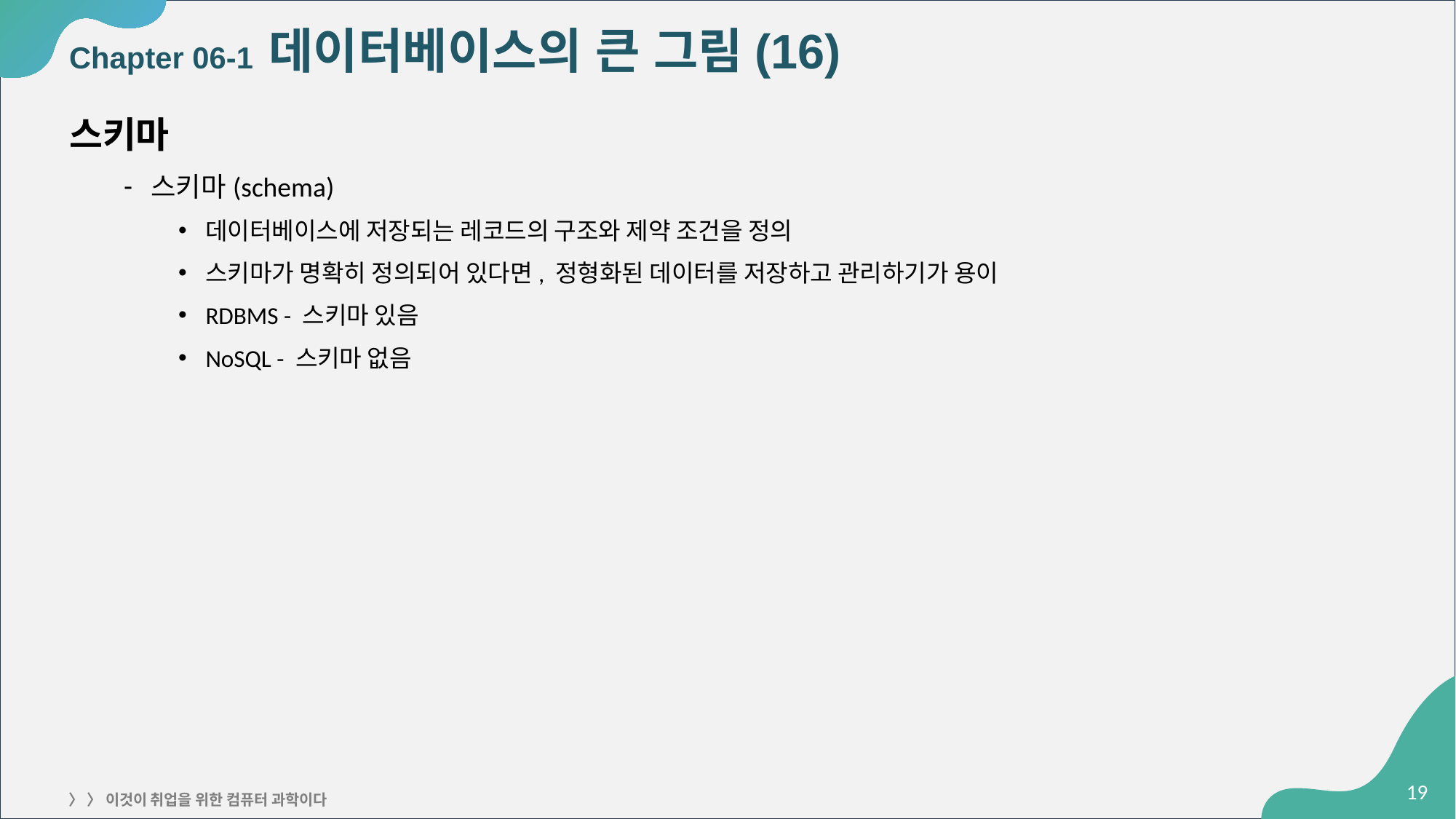

# Chapter 06-1 데이터베이스의 큰 그림(16)
스키마
스키마(schema)
데이터베이스에 저장되는 레코드의 구조와 제약 조건을 정의
스키마가 명확히 정의되어 있다면, 정형화된 데이터를 저장하고 관리하기가 용이
RDBMS - 스키마 있음
NoSQL - 스키마 없음
19
〉 〉 이것이 취업을 위한 컴퓨터 과학이다